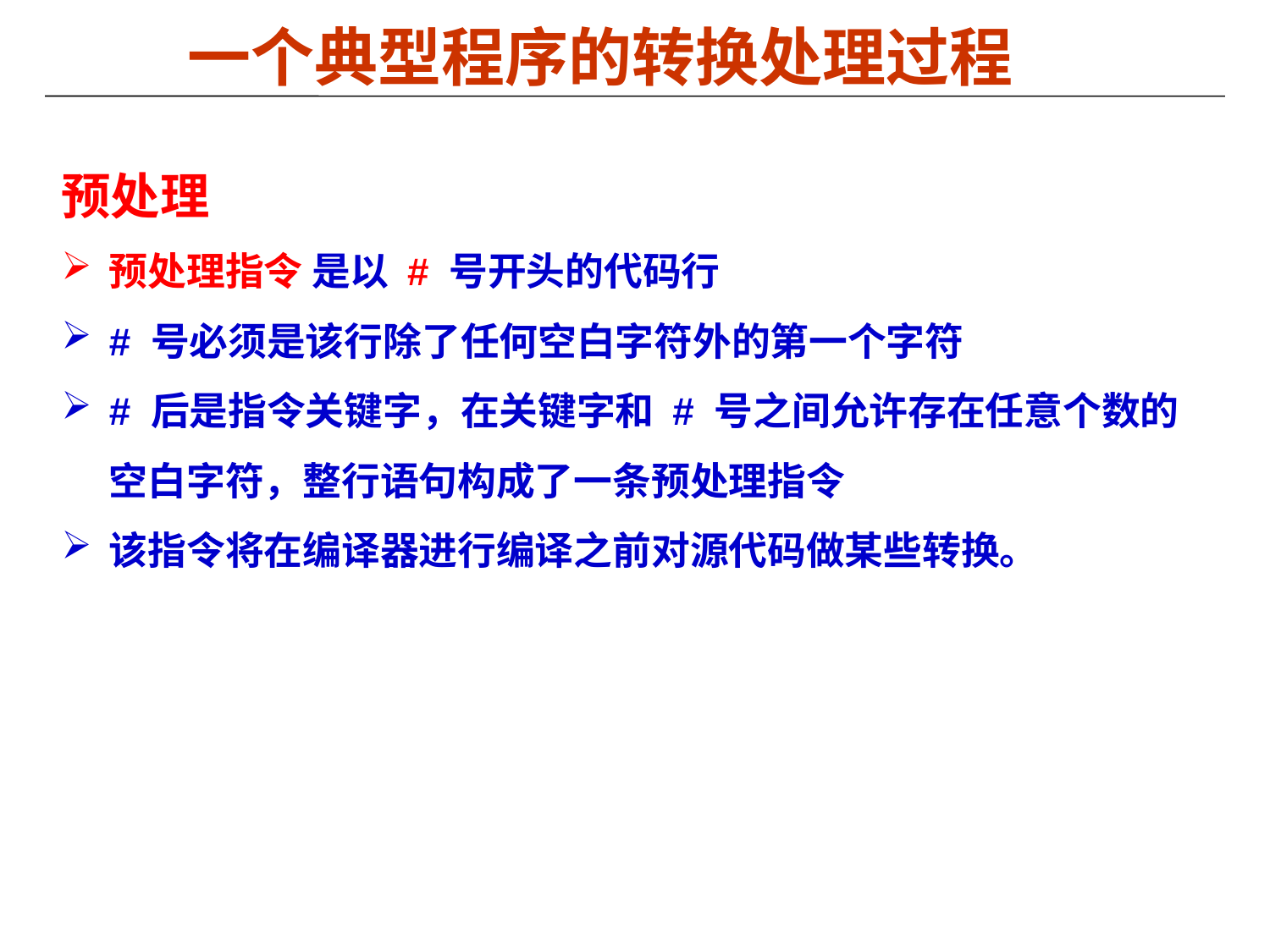

一个典型程序的转换处理过程
预处理
预处理指令 是以 # 号开头的代码行
# 号必须是该行除了任何空白字符外的第一个字符
# 后是指令关键字，在关键字和 # 号之间允许存在任意个数的空白字符，整行语句构成了一条预处理指令
该指令将在编译器进行编译之前对源代码做某些转换。